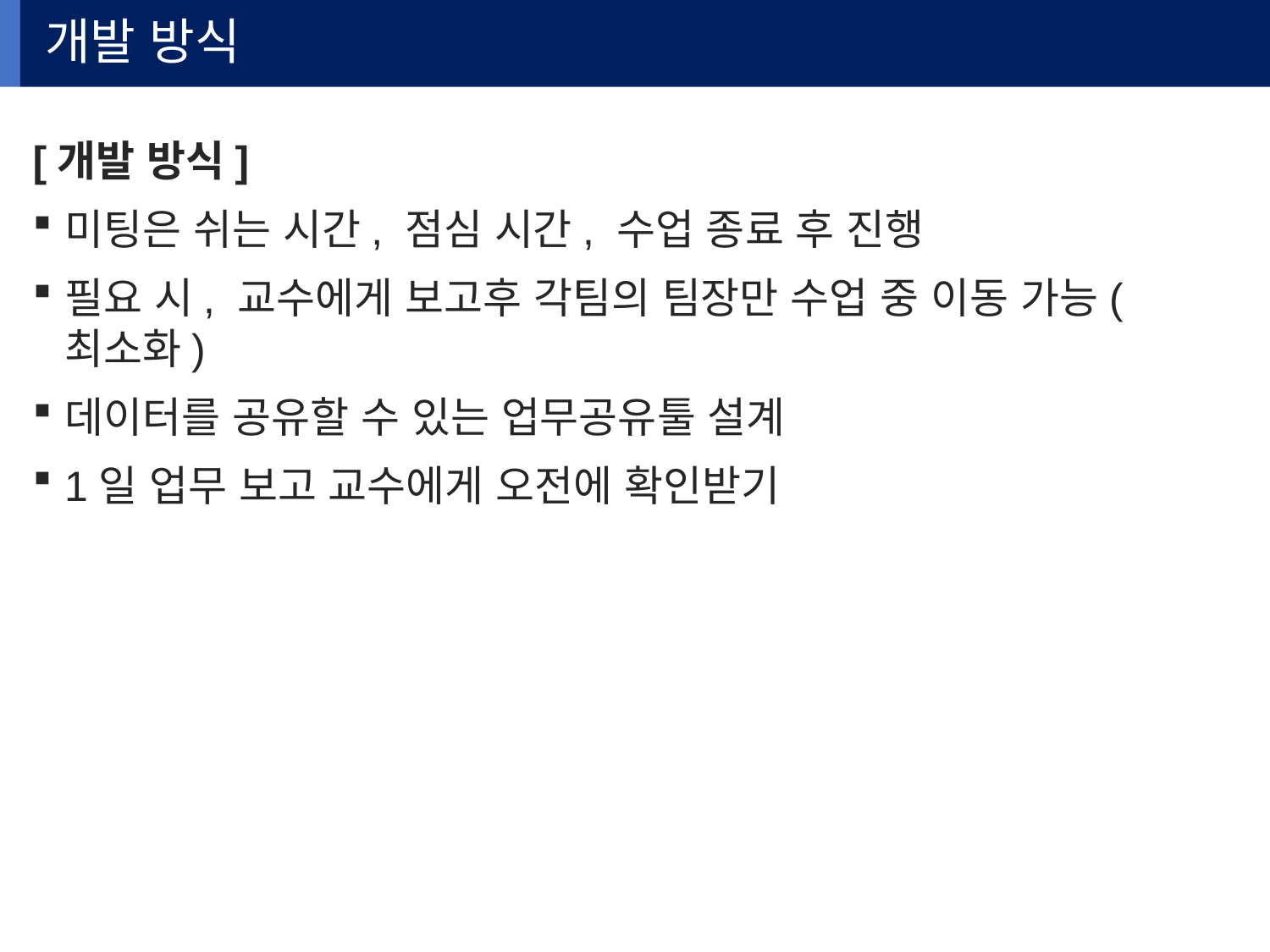

# 개발 방식
[개발 방식]
미팅은 쉬는 시간, 점심 시간, 수업 종료 후 진행
필요 시, 교수에게 보고후 각팀의 팀장만 수업 중 이동 가능(최소화)
데이터를 공유할 수 있는 업무공유툴 설계
1일 업무 보고 교수에게 오전에 확인받기